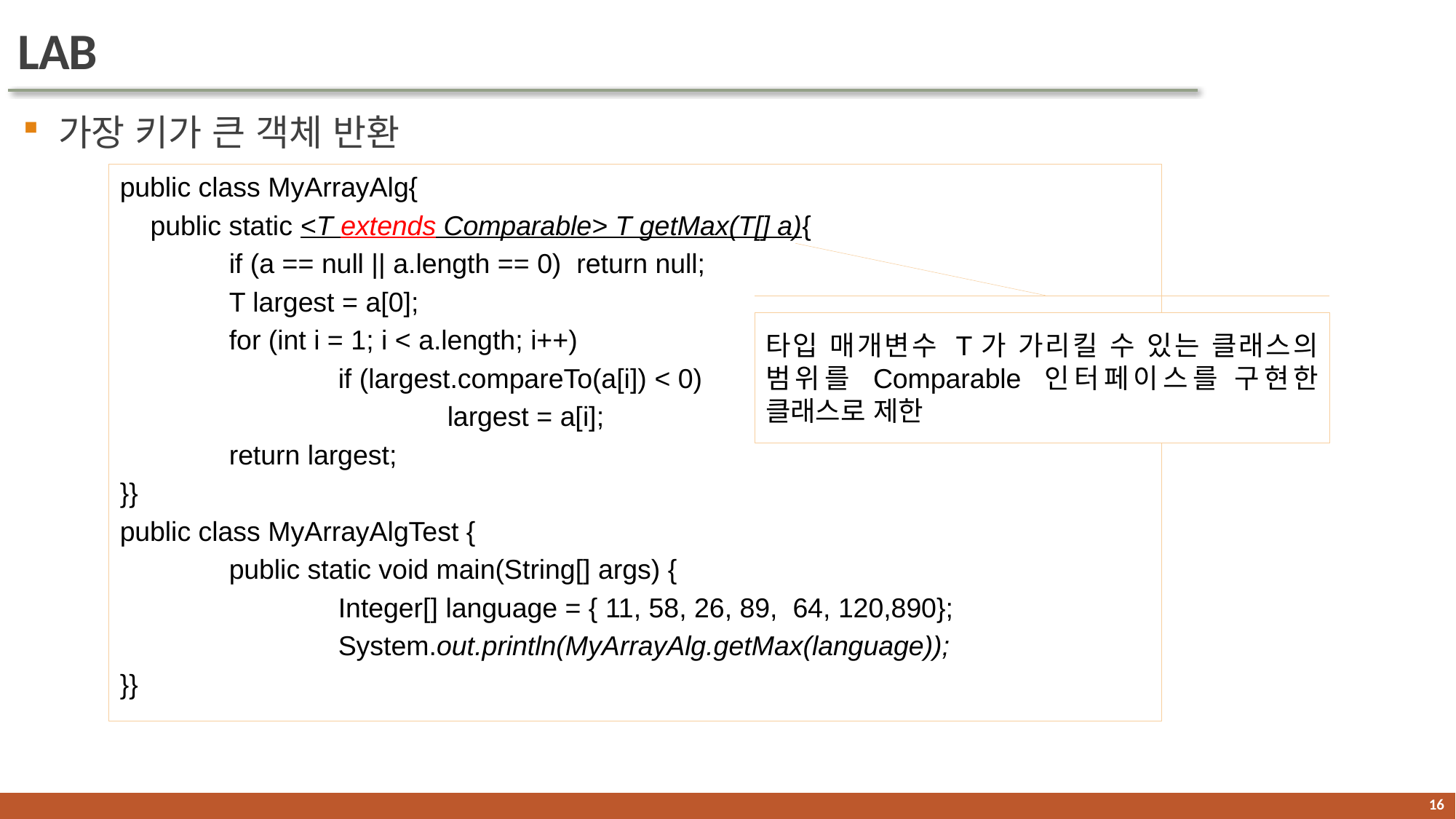

# LAB
타입 매개변수 T가 가리킬 수 있는 클래스의 범위를 Comparable 인터페이스를 구현한 클래스로 제한
 가장 키가 큰 객체 반환

public class MyArrayAlg{
    public static <T extends Comparable> T getMax(T[] a){
	if (a == null || a.length == 0)  return null;
	T largest = a[0];
	for (int i = 1; i < a.length; i++)
		if (largest.compareTo(a[i]) < 0)
			largest = a[i];
	return largest;
}}
public class MyArrayAlgTest {
	public static void main(String[] args) {
		Integer[] language = { 11, 58, 26, 89,  64, 120,890};
		System.out.println(MyArrayAlg.getMax(language));
}}
16